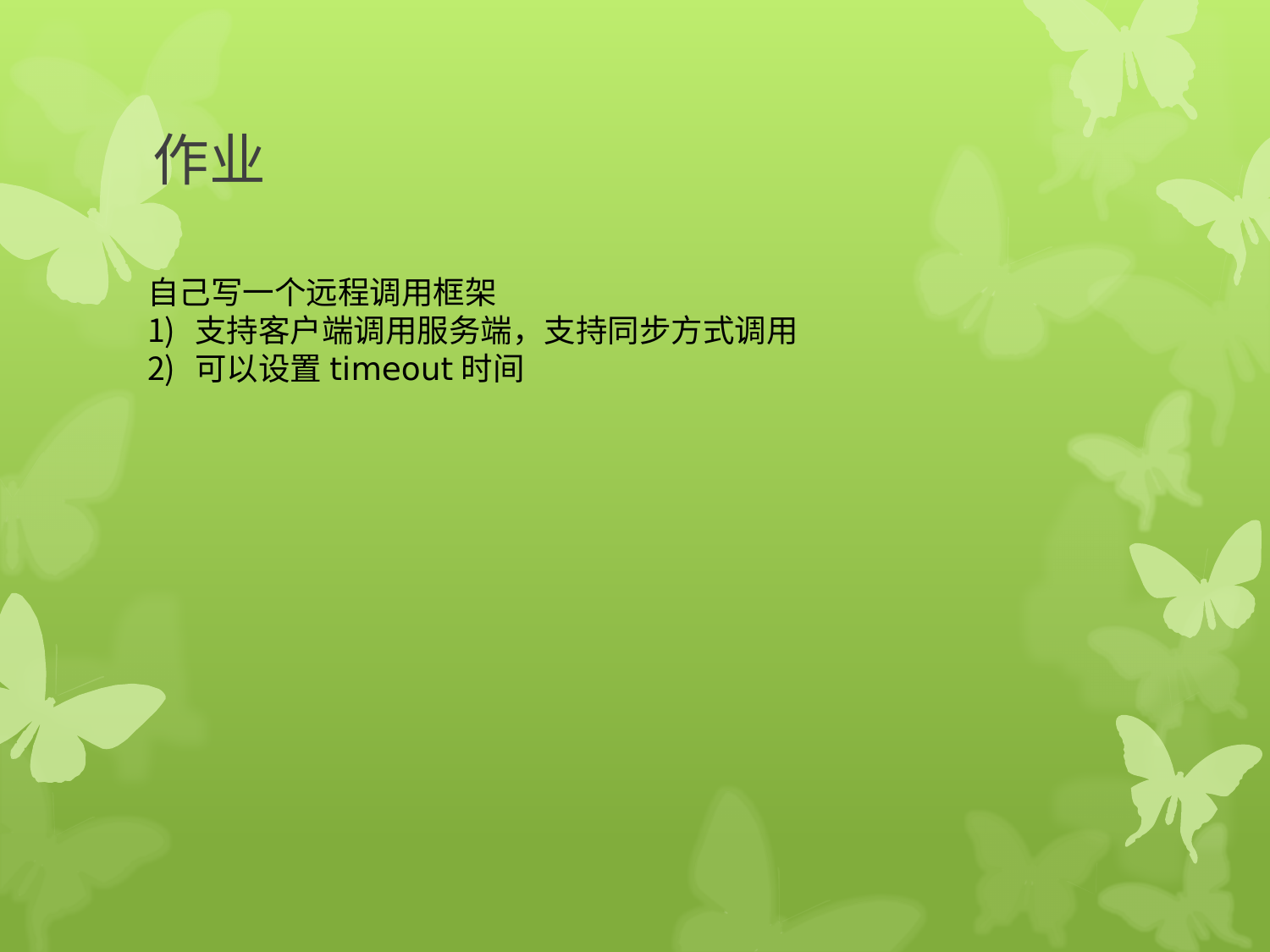

# 作业
自己写一个远程调用框架
支持客户端调用服务端，支持同步方式调用
可以设置timeout时间